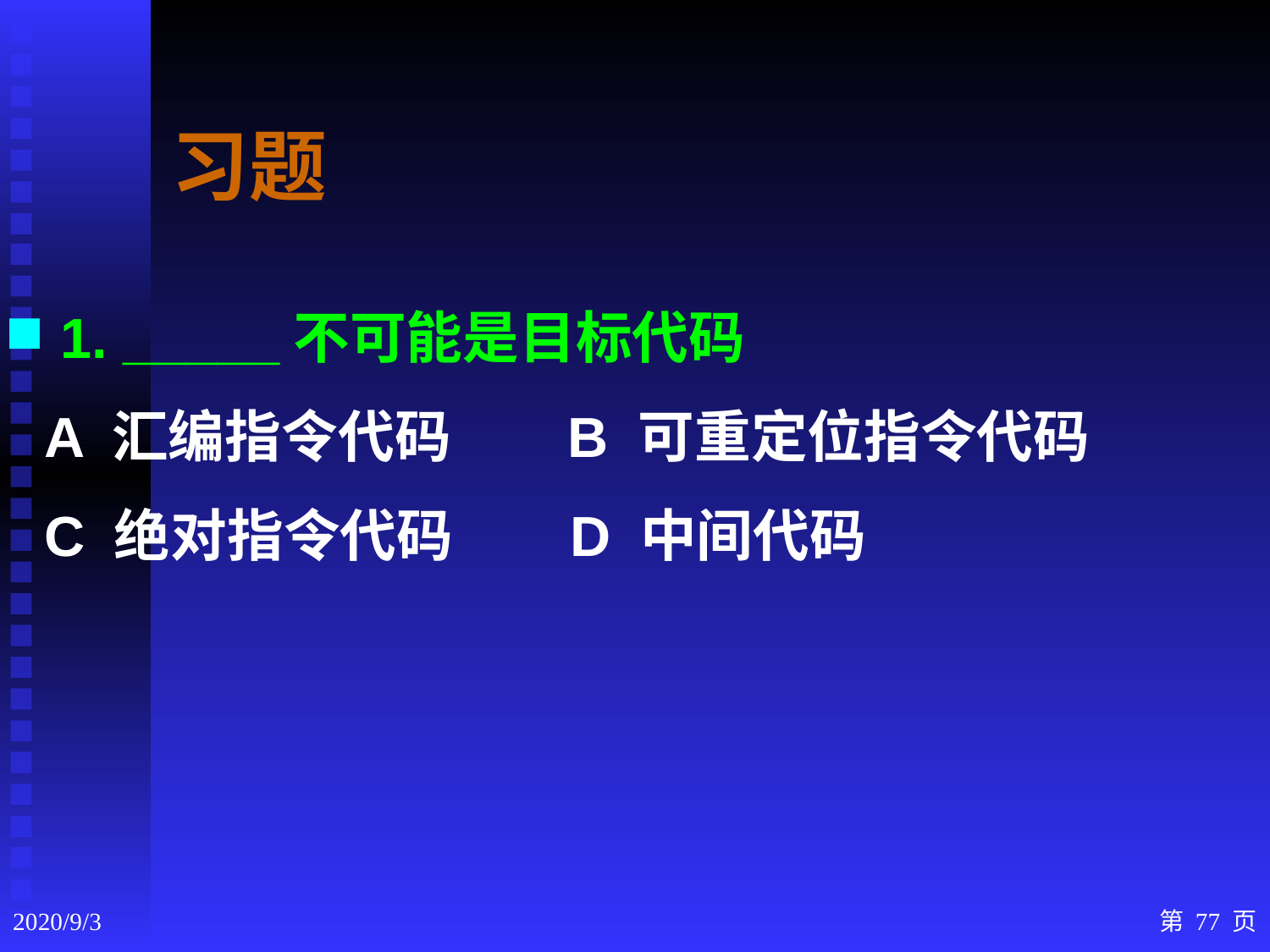

# 习题
1. _____不可能是目标代码
  A 汇编指令代码        B 可重定位指令代码
  C 绝对指令代码        D 中间代码
2020/9/3
第 77 页